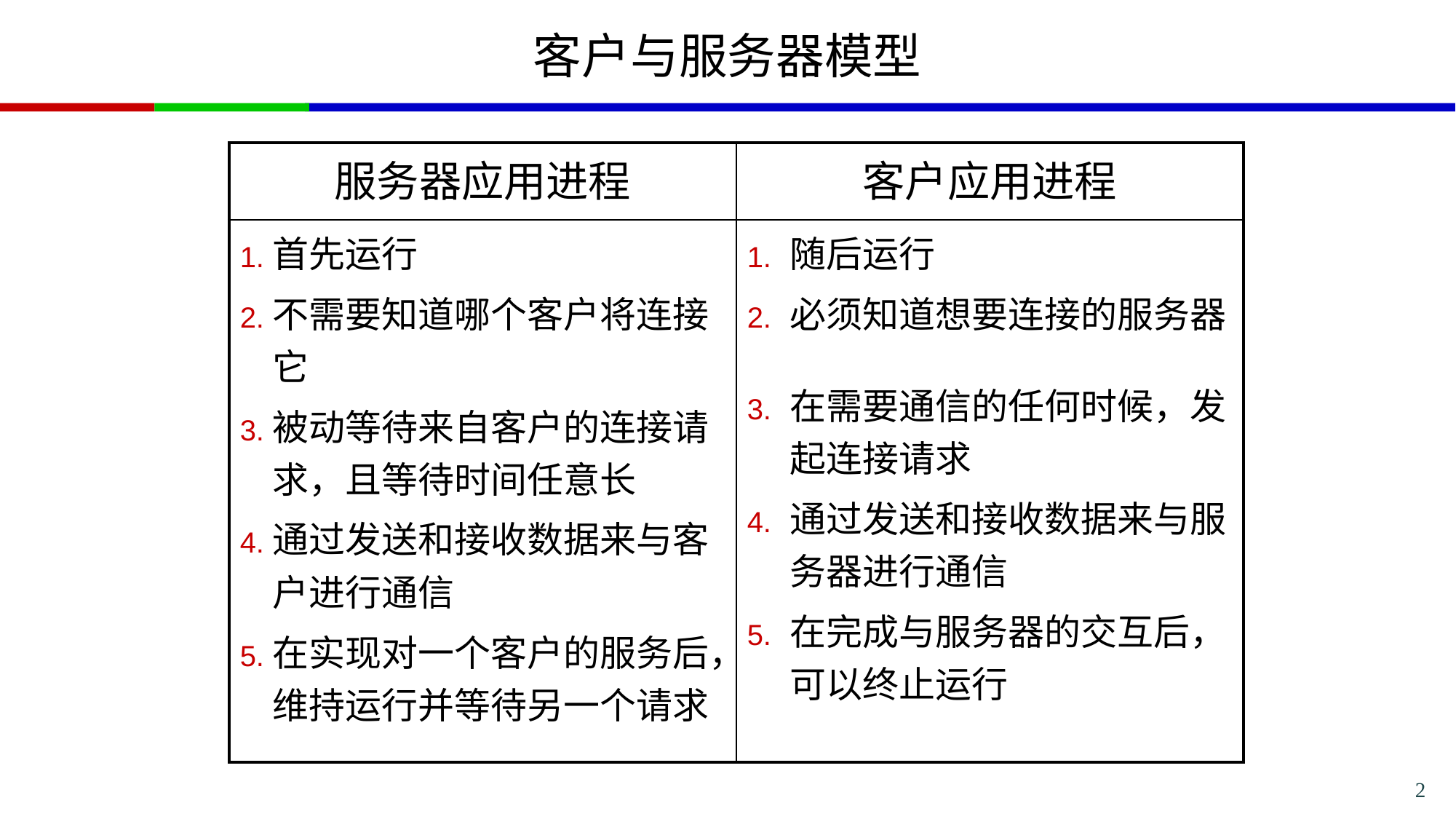

# 客户与服务器模型
| 服务器应用进程 | 客户应用进程 |
| --- | --- |
| 首先运行 不需要知道哪个客户将连接它 被动等待来自客户的连接请求，且等待时间任意长 通过发送和接收数据来与客户进行通信 在实现对一个客户的服务后，维持运行并等待另一个请求 | 随后运行 必须知道想要连接的服务器 在需要通信的任何时候，发起连接请求 通过发送和接收数据来与服务器进行通信 在完成与服务器的交互后，可以终止运行 |
2